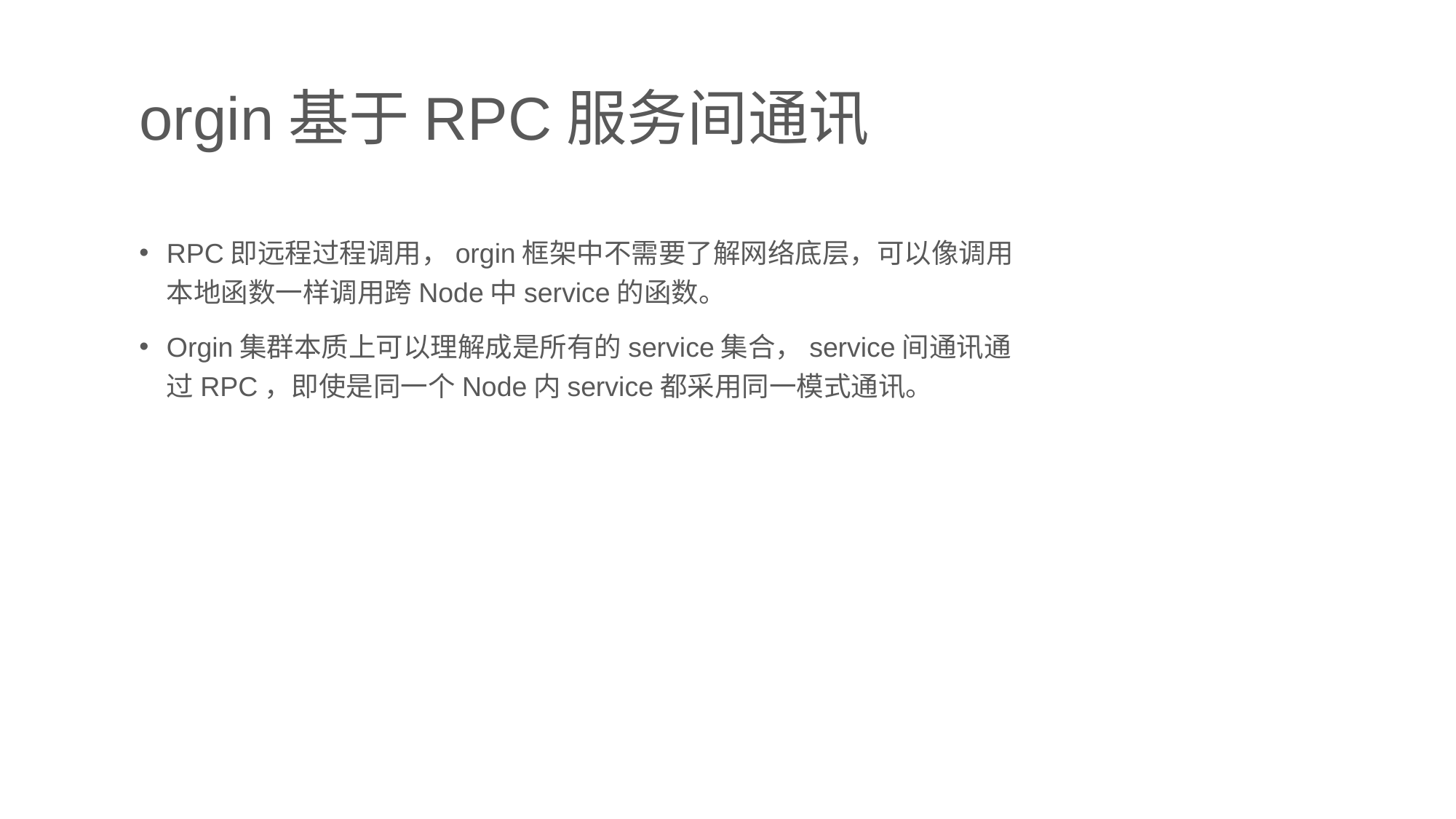

orgin基于RPC服务间通讯
RPC即远程过程调用，orgin框架中不需要了解网络底层，可以像调用本地函数一样调用跨Node中service的函数。
Orgin集群本质上可以理解成是所有的service集合，service间通讯通过RPC，即使是同一个Node内service都采用同一模式通讯。